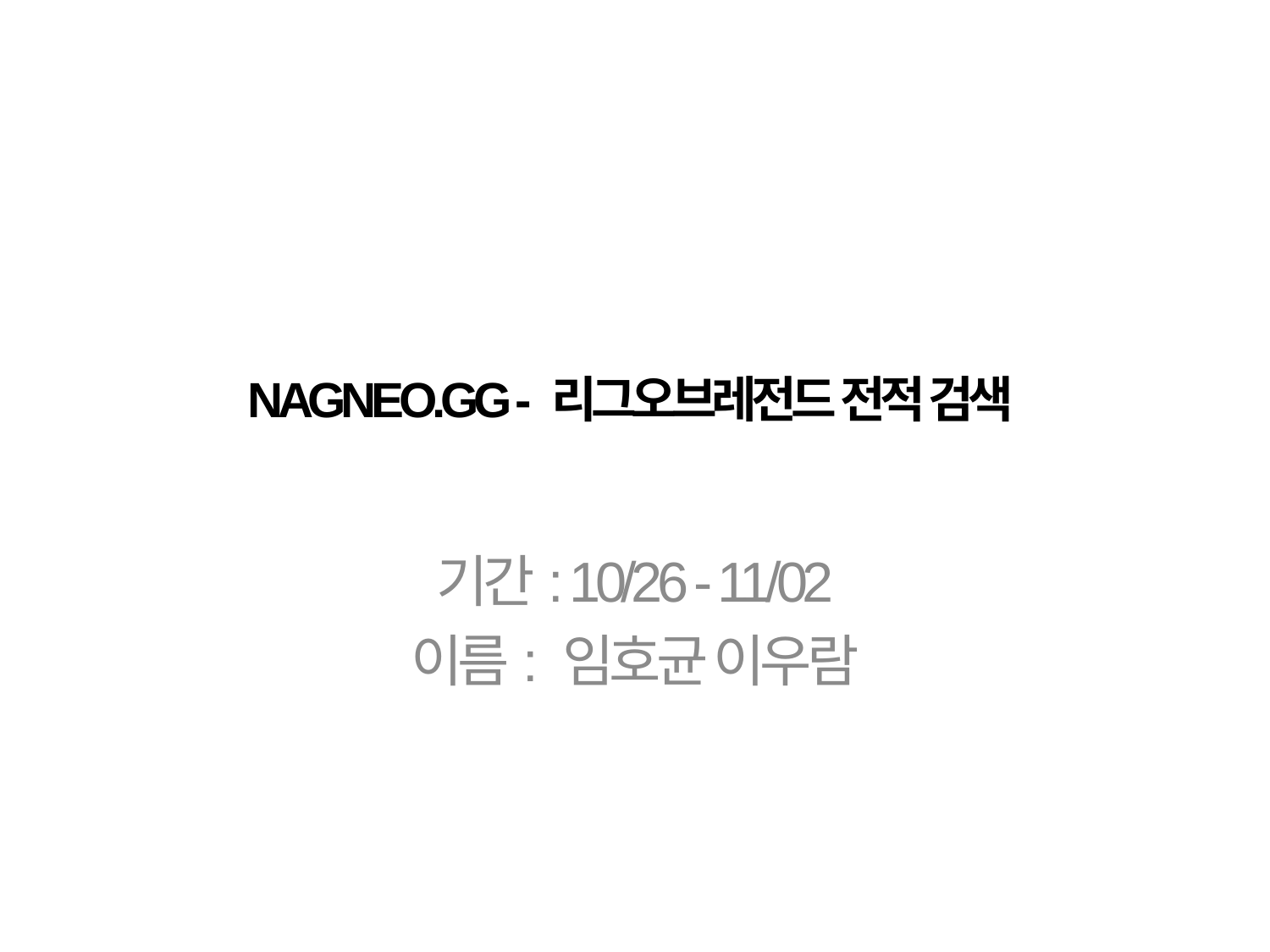

# NAGNEO.GG - 리그오브레전드 전적 검색
기간: 10/26 - 11/02
이름: 임호균 이우람